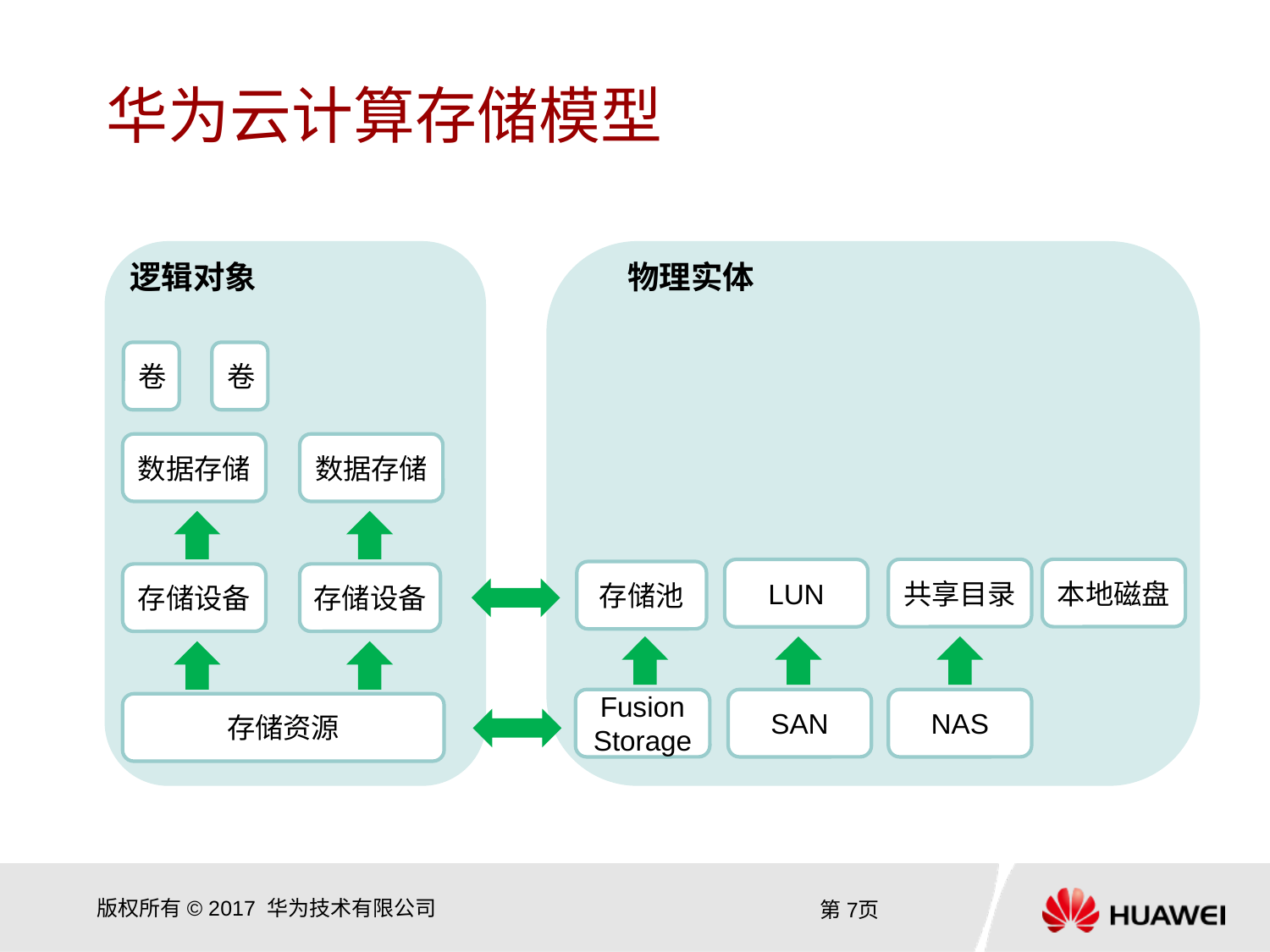

# 华为云计算存储模型

逻辑对象
物理实体
卷
卷
数据存储
数据存储
共享目录
本地磁盘
LUN
存储池
存储设备
存储设备
Fusion
Storage
SAN
NAS
存储资源